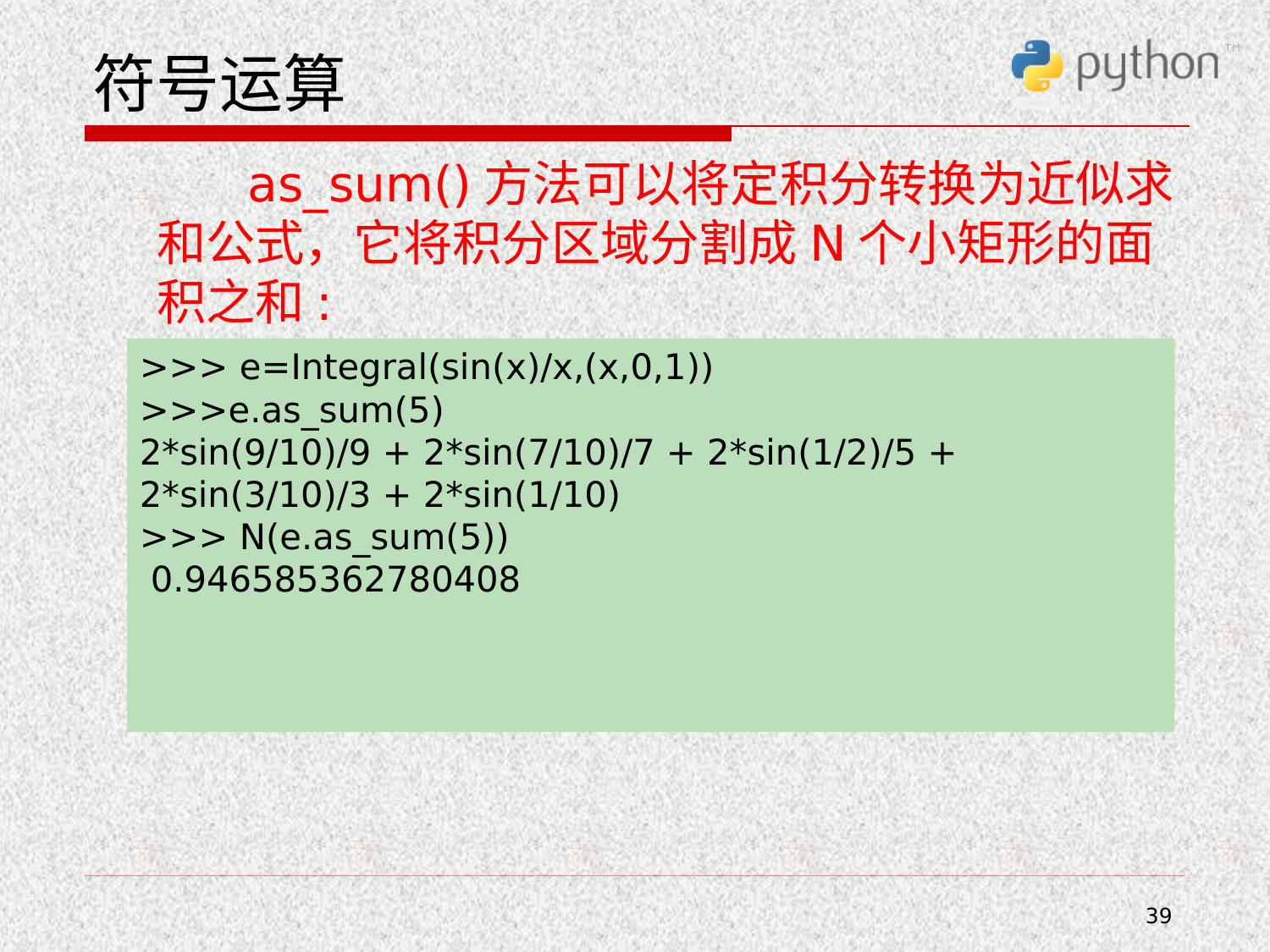

# 符号运算
          as_sum()方法可以将定积分转换为近似求和公式，它将积分区域分割成n个小矩形的面积之和:

>>> e=Integral(sin(x)/x,(x,0,1))
>>>e.as_sum(5)
2*sin(9/10)/9 + 2*sin(7/10)/7 + 2*sin(1/2)/5 + 2*sin(3/10)/3 + 2*sin(1/10)
>>> N(e.as_sum(5))
 0.946585362780408

39